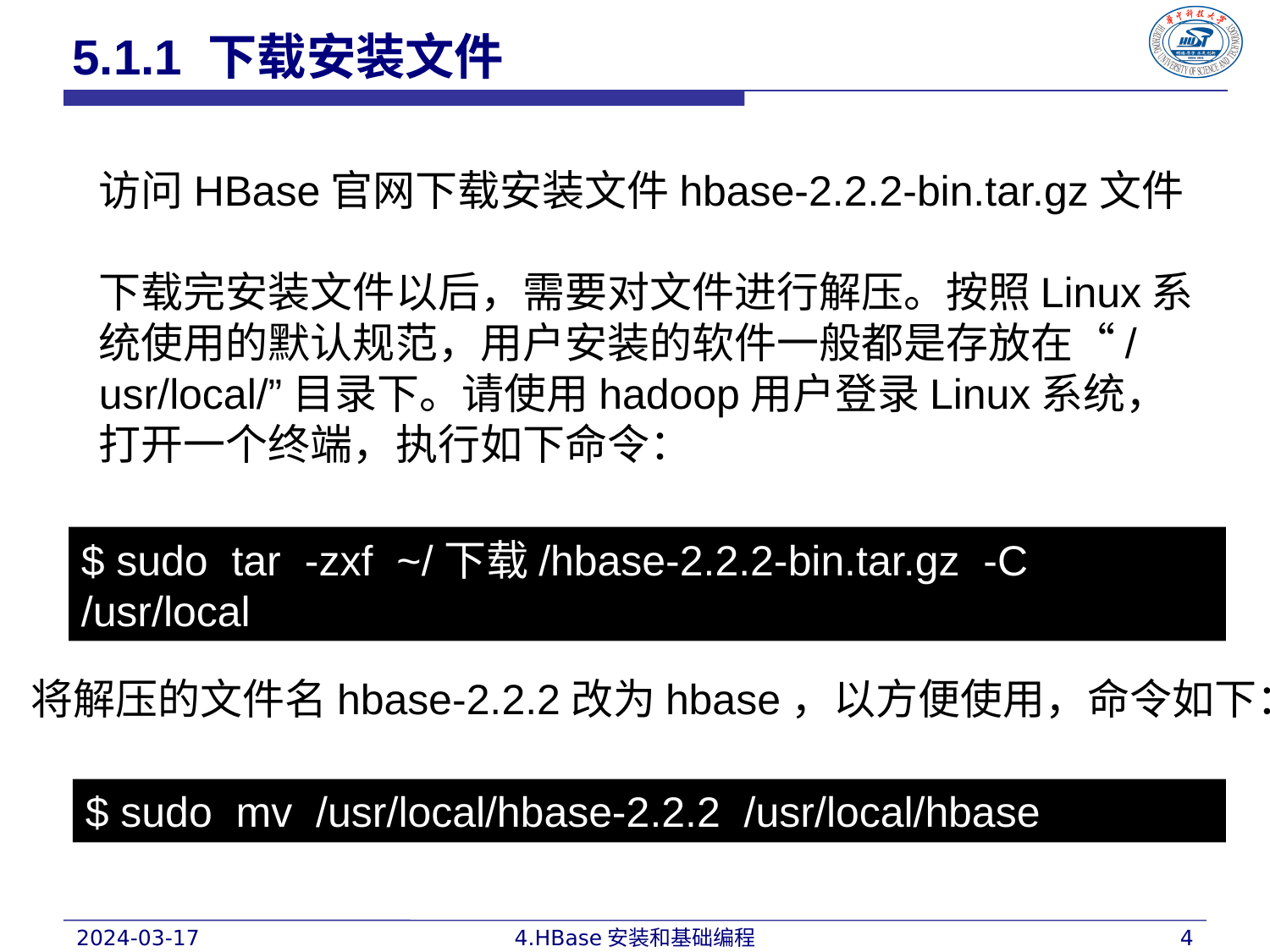

5.1.1 下载安装文件
访问HBase官网下载安装文件hbase-2.2.2-bin.tar.gz文件

下载完安装文件以后，需要对文件进行解压。按照Linux系统使用的默认规范，用户安装的软件一般都是存放在“/usr/local/”目录下。请使用hadoop用户登录Linux系统，打开一个终端，执行如下命令：
$ sudo  tar  -zxf  ~/下载/hbase-2.2.2-bin.tar.gz  -C  /usr/local
将解压的文件名hbase-2.2.2改为hbase，以方便使用，命令如下：
$ sudo  mv  /usr/local/hbase-2.2.2  /usr/local/hbase
2024-03-17
4.HBase安装和基础编程
4